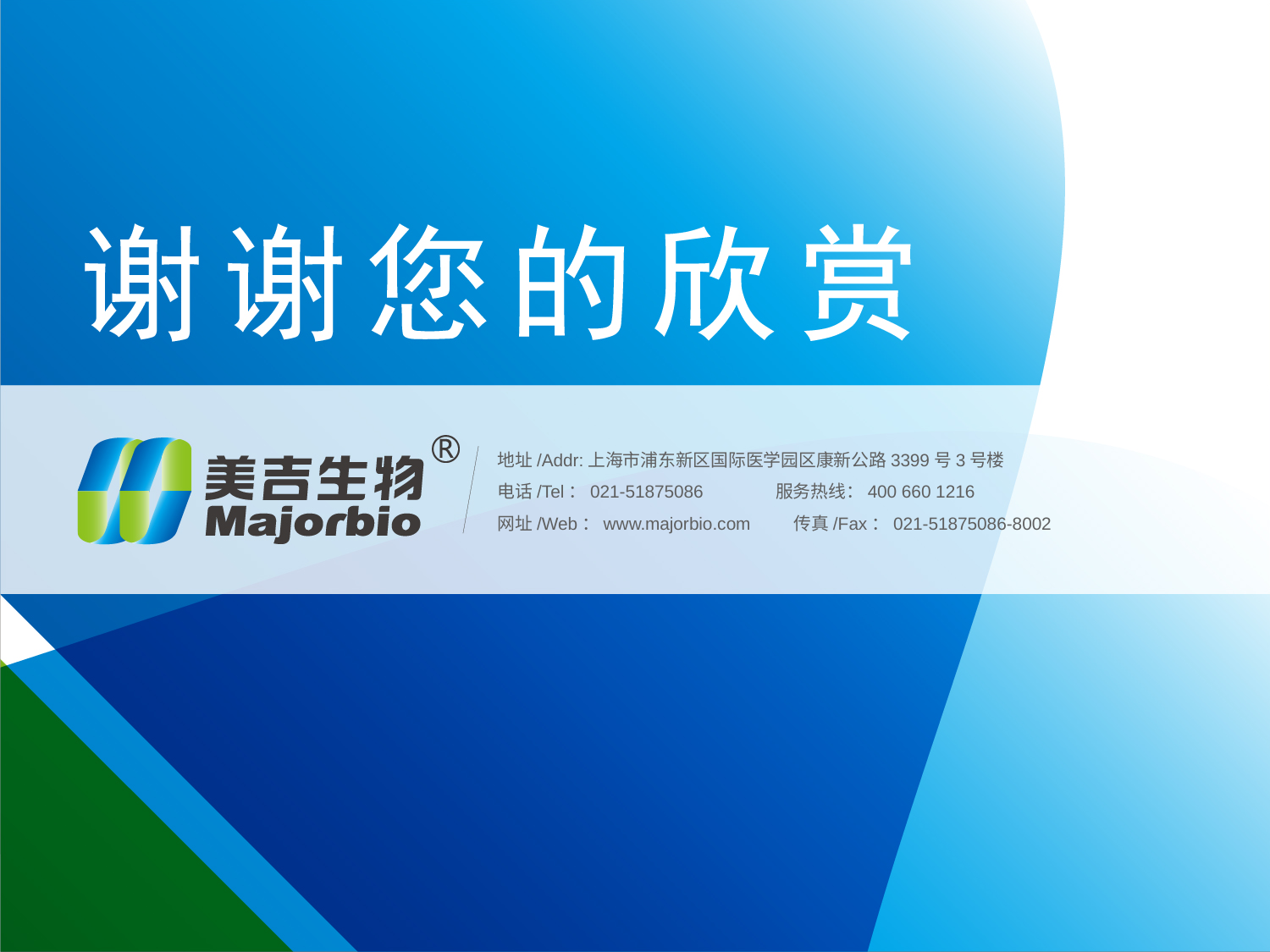

地址/Addr:上海市浦东新区国际医学园区康新公路3399号3号楼
电话/Tel：021-51875086              服务热线：400 660 1216
网址/Web：www.majorbio.com        传真/Fax：021-51875086-8002